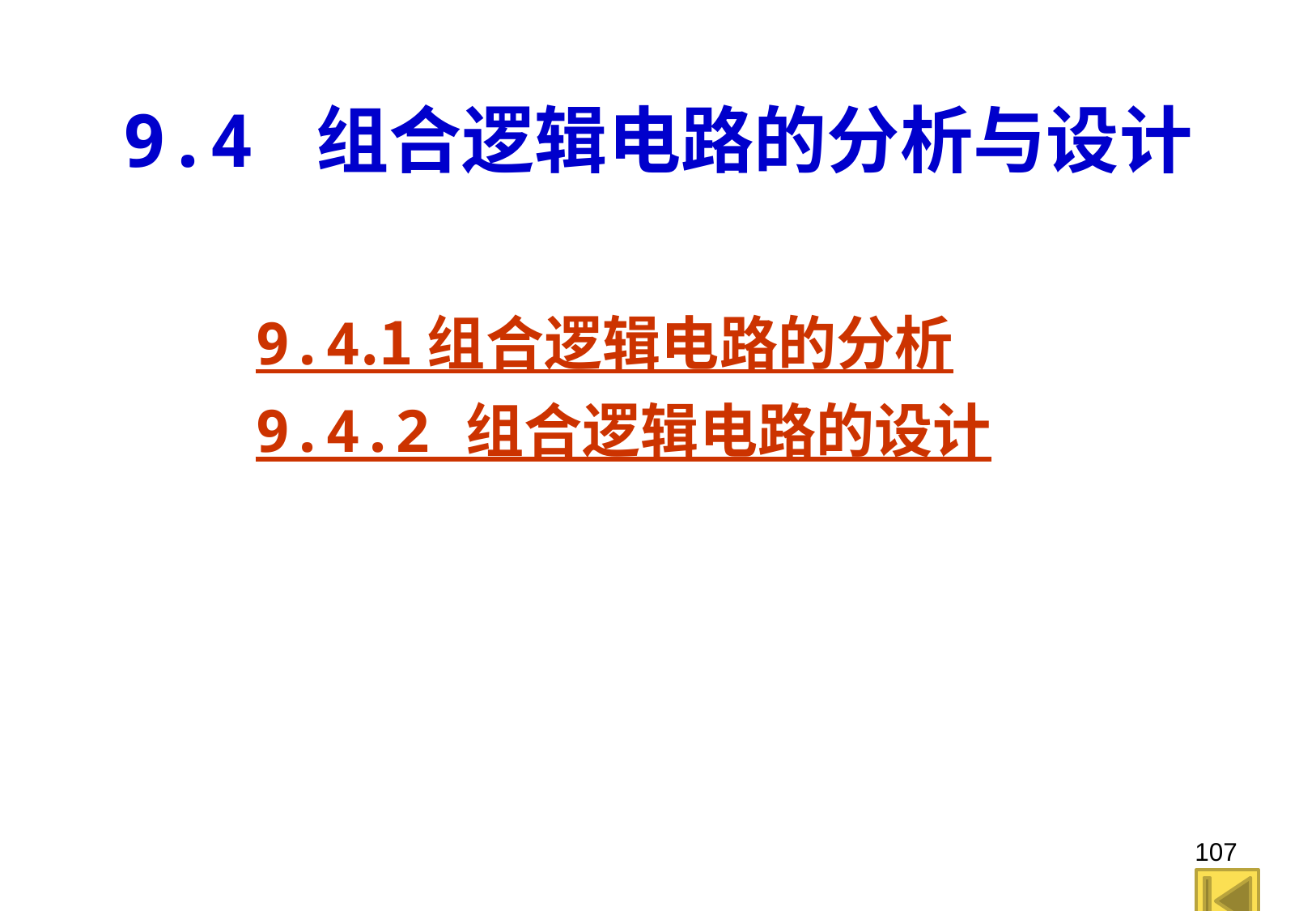

# 9.4 组合逻辑电路的分析与设计
9.4.1 组合逻辑电路的分析
9.4.2 组合逻辑电路的设计

107